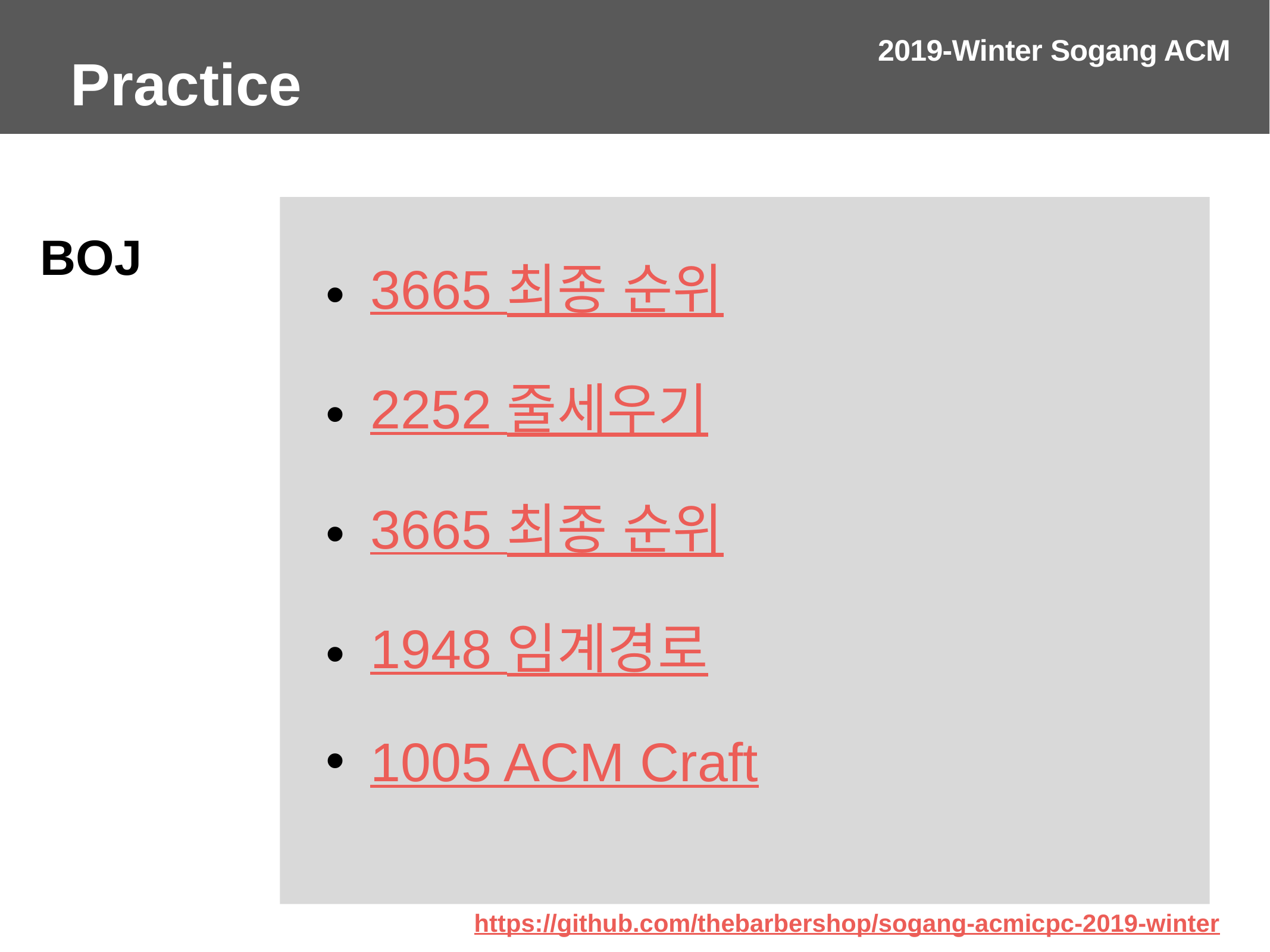

Practice
3665 최종 순위
2252 줄세우기
3665 최종 순위
1948 임계경로
1005 ACM Craft
# BOJ
무덤의 역사
https://github.com/thebarbershop/sogang-acmicpc-2019-winter